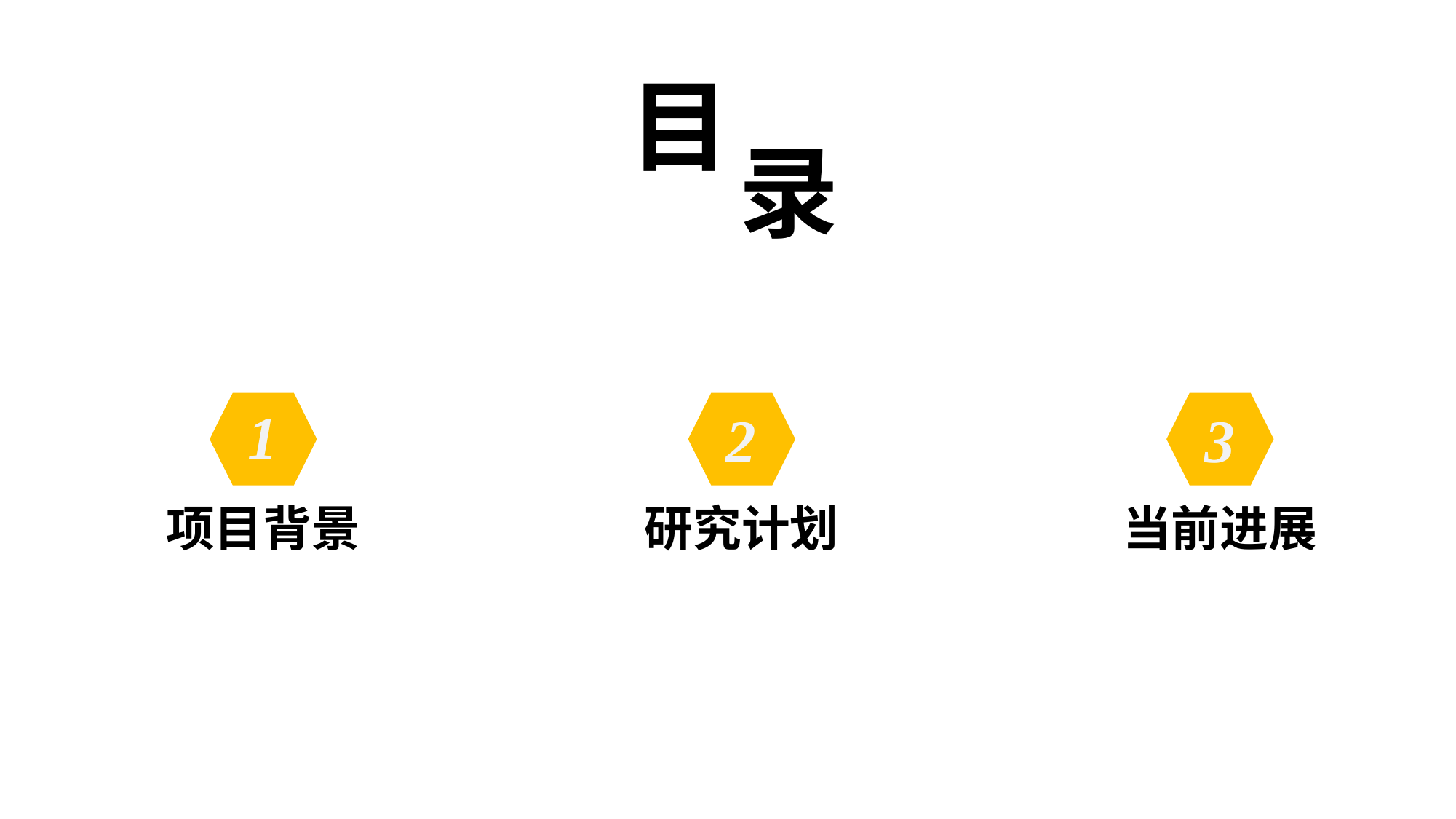

目
录

1

2

3
项目背景
研究计划
当前进展